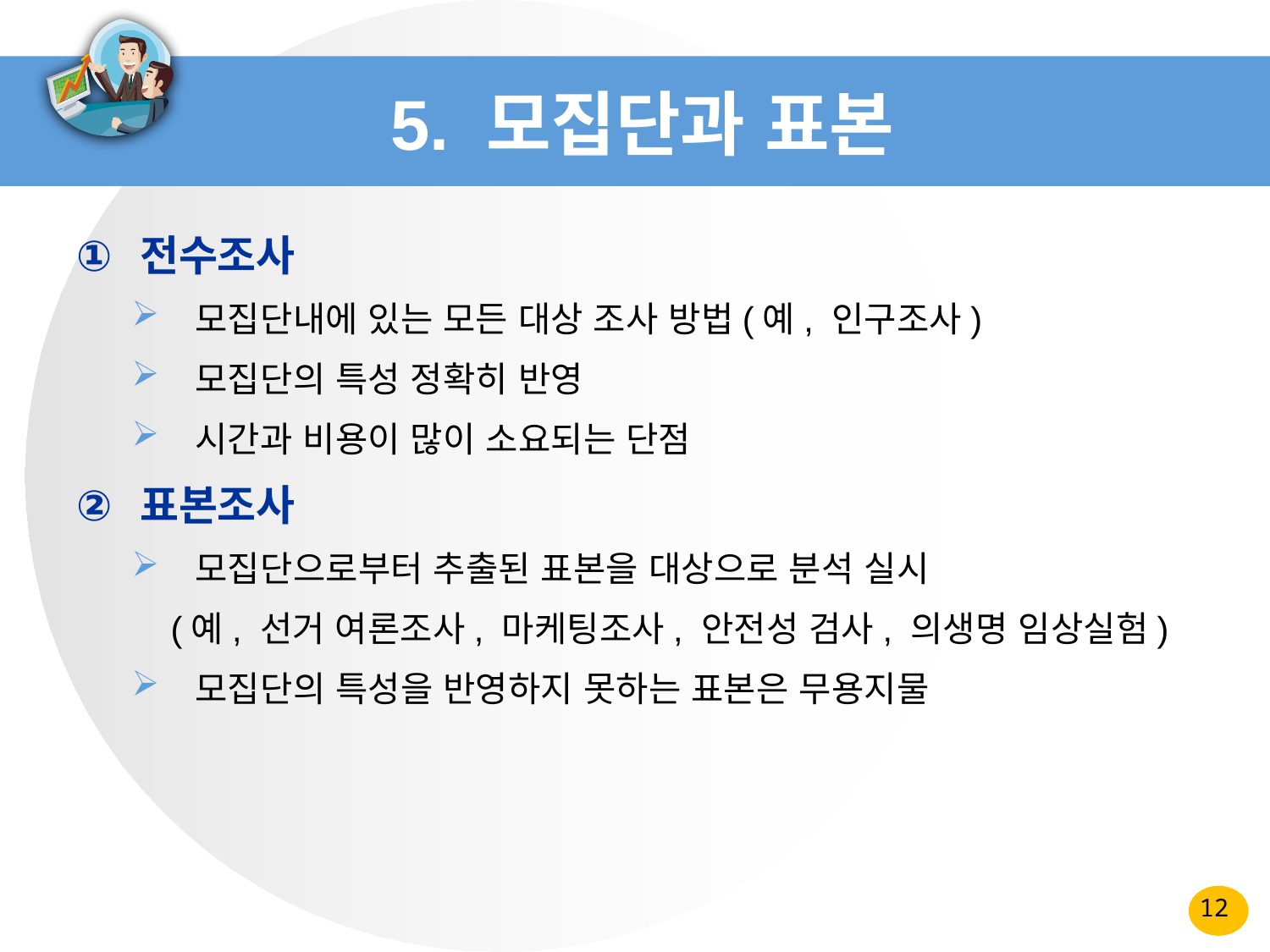

# 5. 모집단과 표본
전수조사
모집단내에 있는 모든 대상 조사 방법(예, 인구조사)
모집단의 특성 정확히 반영
시간과 비용이 많이 소요되는 단점
표본조사
모집단으로부터 추출된 표본을 대상으로 분석 실시
    (예, 선거 여론조사, 마케팅조사, 안전성 검사, 의생명 임상실험)
모집단의 특성을 반영하지 못하는 표본은 무용지물

12